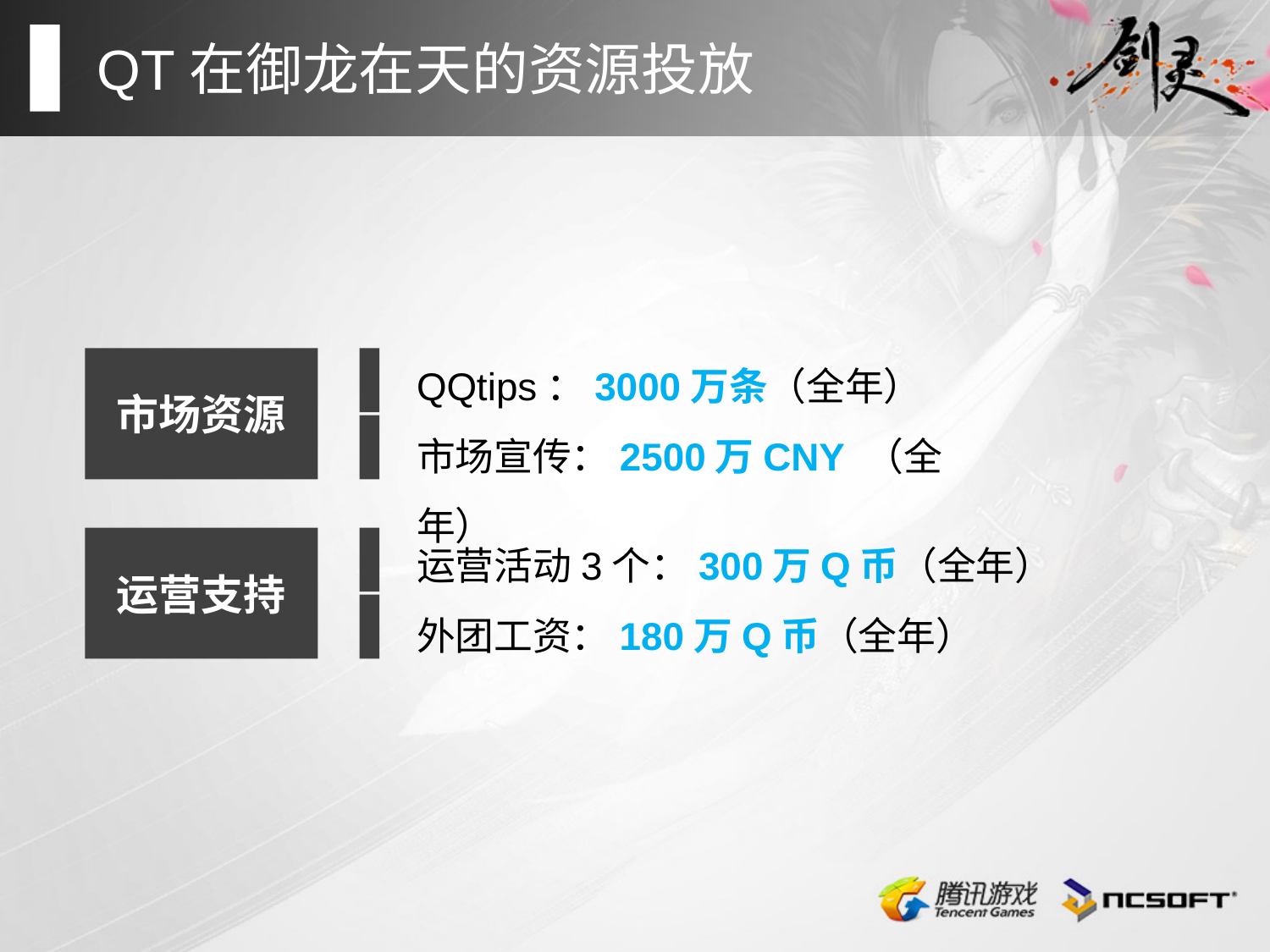

QT在御龙在天的资源投放
QQtips：3000万条（全年）
市场宣传：2500万CNY （全年）
市场资源

运营活动3个：300万Q币（全年）
外团工资：180万Q币（全年）
运营支持